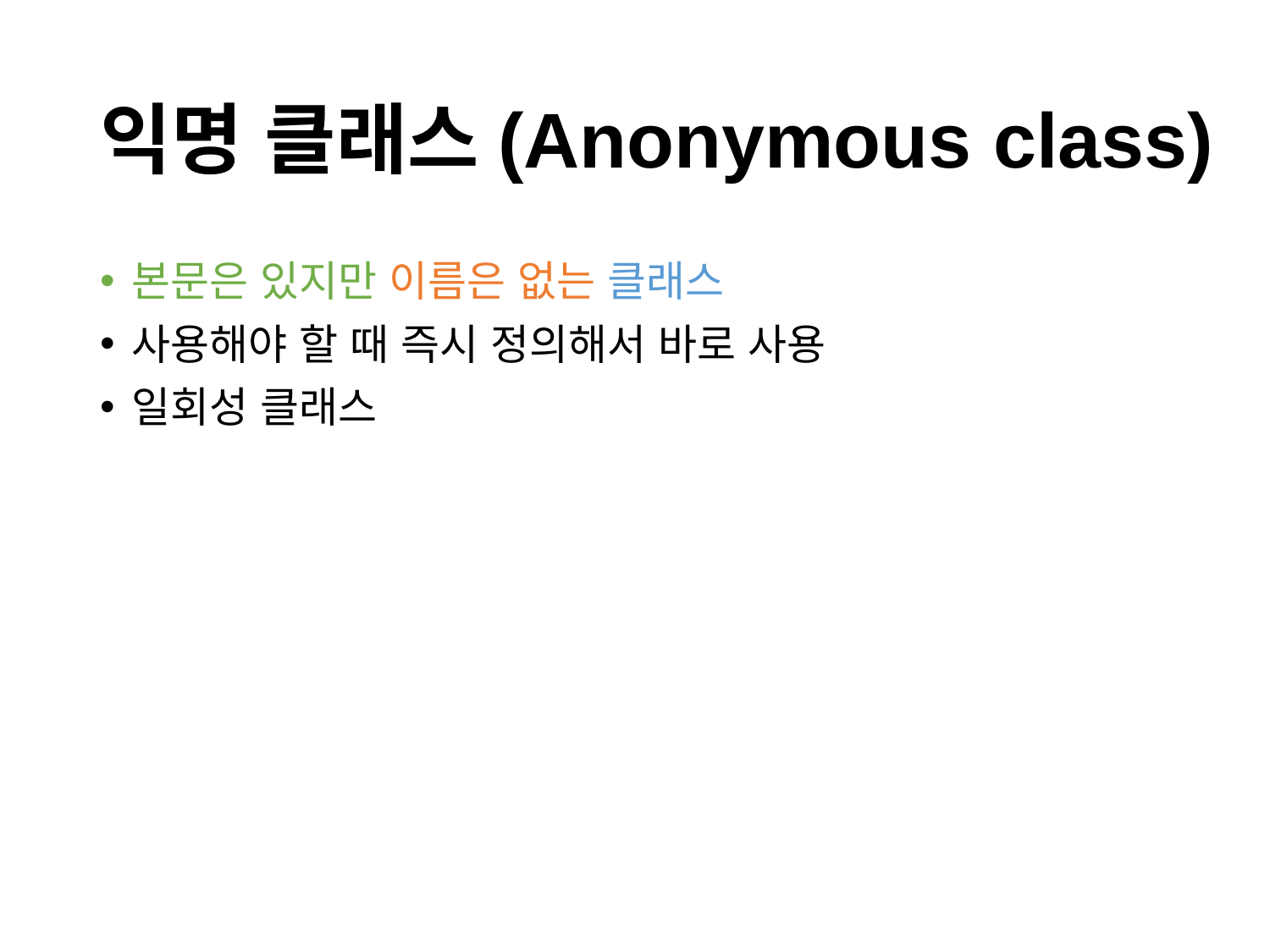

# 익명 클래스(Anonymous class)
본문은 있지만 이름은 없는 클래스
사용해야 할 때 즉시 정의해서 바로 사용
일회성 클래스